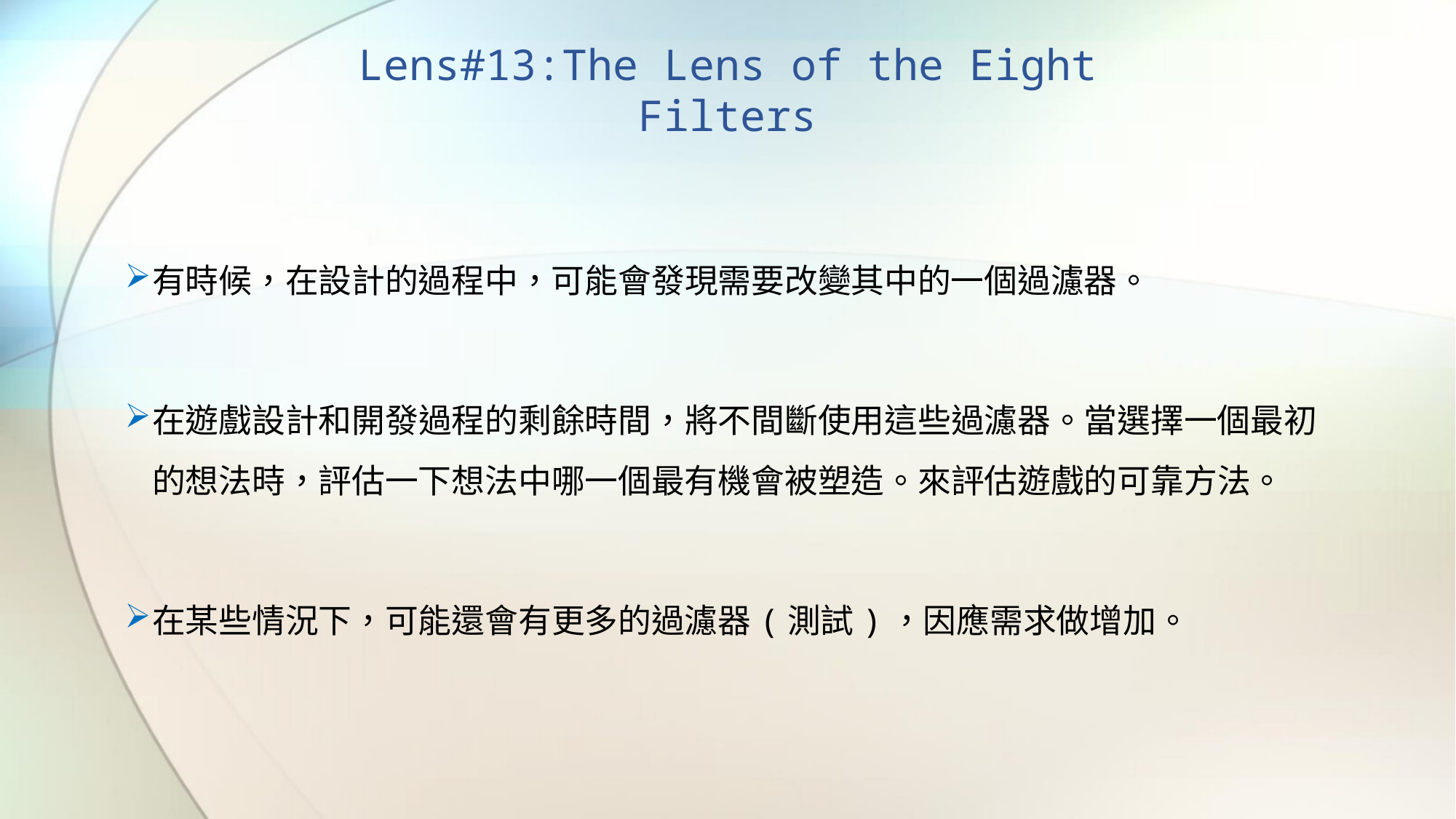

# Lens#13:The Lens of the Eight Filters
有時候，在設計的過程中，可能會發現需要改變其中的一個過濾器。

在遊戲設計和開發過程的剩餘時間，將不間斷使用這些過濾器。當選擇一個最初的想法時，評估一下想法中哪一個最有機會被塑造。來評估遊戲的可靠方法。

在某些情況下，可能還會有更多的過濾器(測試)，因應需求做增加。